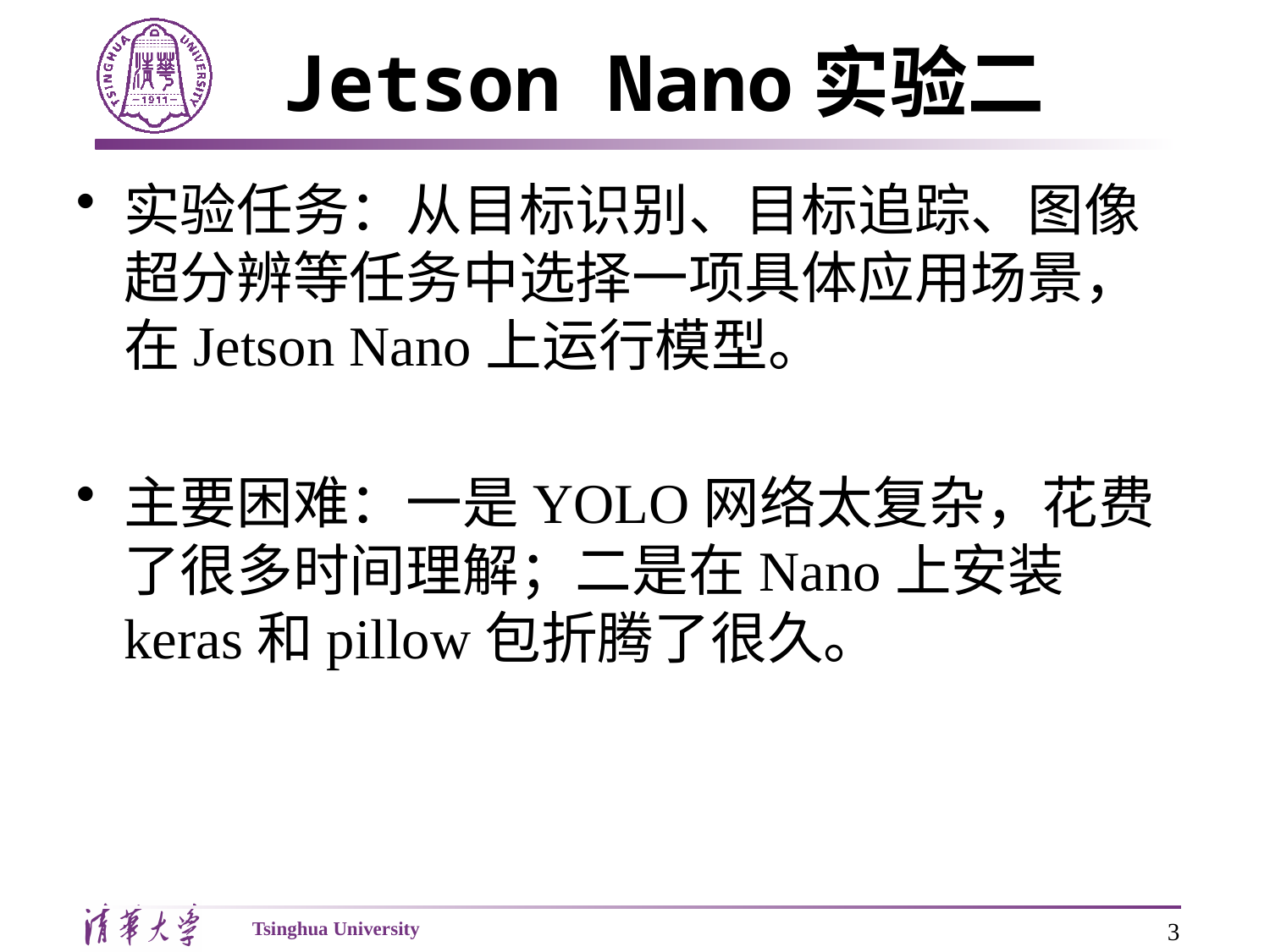

# Jetson Nano实验二
实验任务：从目标识别、目标追踪、图像超分辨等任务中选择一项具体应用场景，在Jetson Nano上运行模型。

主要困难：一是YOLO网络太复杂，花费了很多时间理解；二是在Nano上安装keras和pillow包折腾了很久。